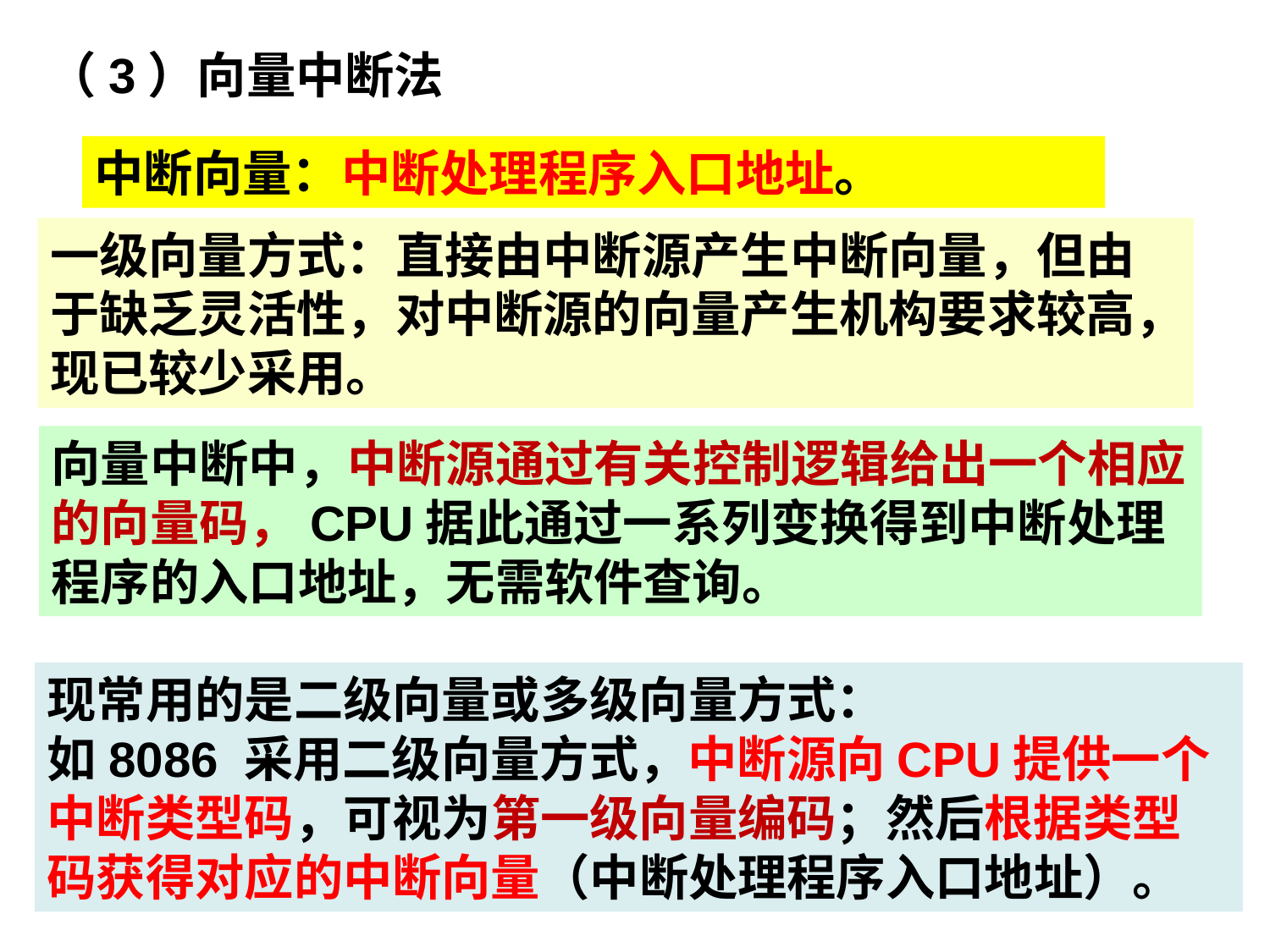

（3）向量中断法
中断向量：中断处理程序入口地址。
一级向量方式：直接由中断源产生中断向量，但由于缺乏灵活性，对中断源的向量产生机构要求较高，现已较少采用。
向量中断中，中断源通过有关控制逻辑给出一个相应的向量码，CPU据此通过一系列变换得到中断处理程序的入口地址，无需软件查询。
现常用的是二级向量或多级向量方式：
如8086 采用二级向量方式，中断源向CPU提供一个中断类型码，可视为第一级向量编码；然后根据类型码获得对应的中断向量（中断处理程序入口地址）。
41